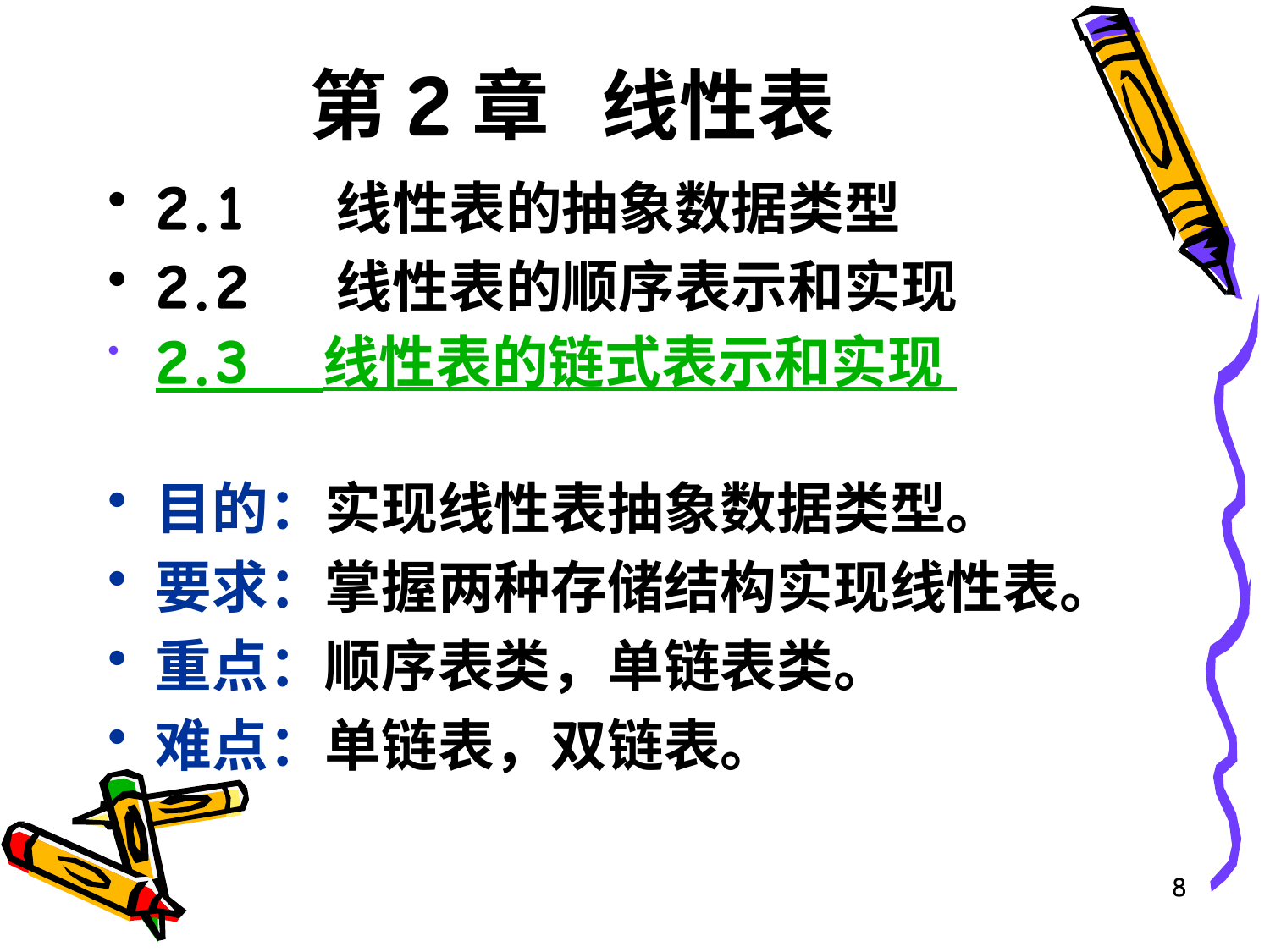

# 第2章   线性表
2.1   线性表的抽象数据类型
2.2   线性表的顺序表示和实现
2.3   线性表的链式表示和实现

目的：实现线性表抽象数据类型。
要求：掌握两种存储结构实现线性表。
重点：顺序表类，单链表类。
难点：单链表，双链表。
8